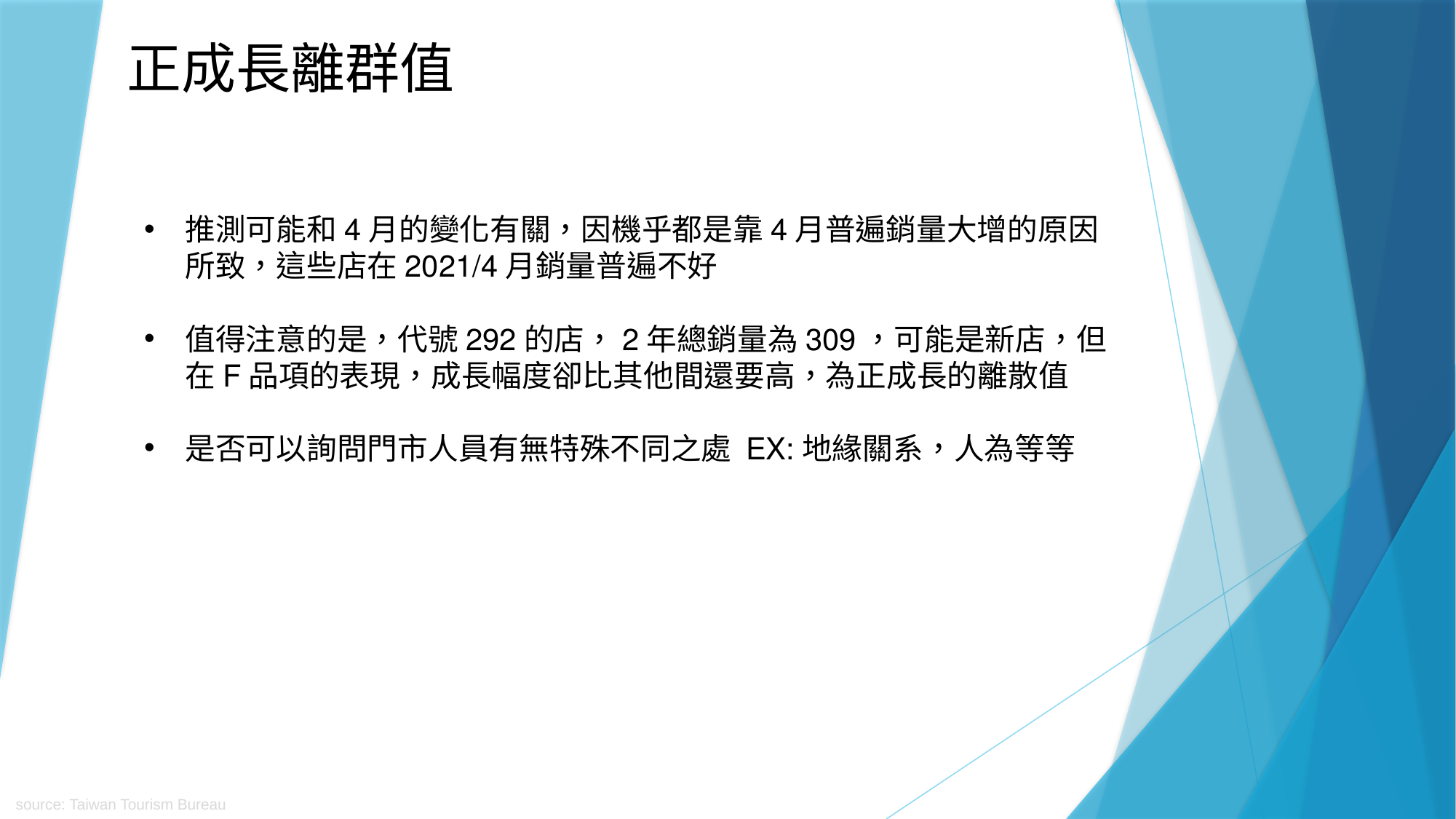

正成長離群值

推測可能和4月的變化有關，因機乎都是靠4月普遍銷量大增的原因所致，這些店在2021/4月銷量普遍不好

值得注意的是，代號292的店，2年總銷量為309，可能是新店，但在F品項的表現，成長幅度卻比其他間還要高，為正成長的離散值

是否可以詢問門市人員有無特殊不同之處 EX:地緣關系，人為等等

source: Taiwan Tourism Bureau